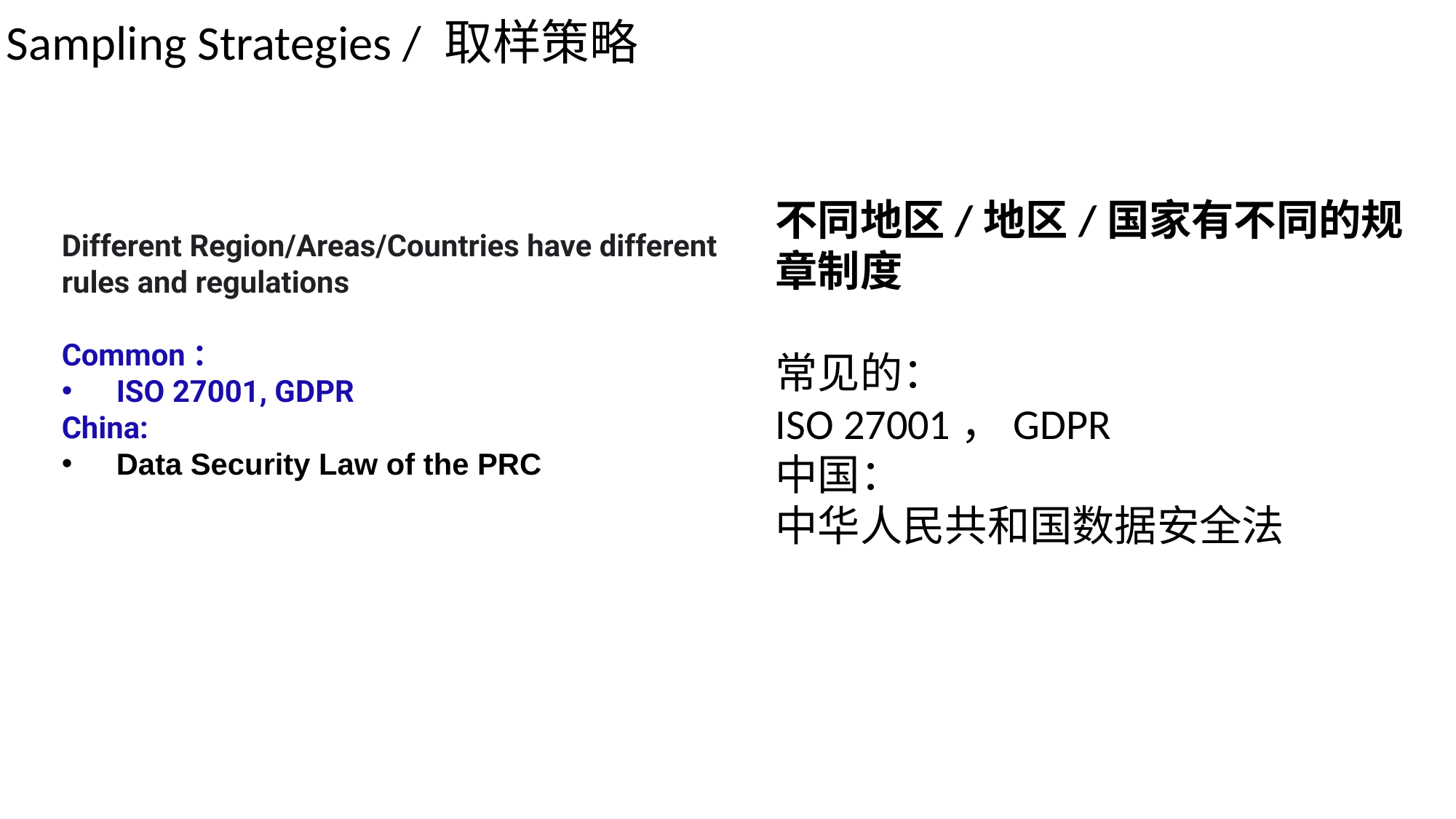

Sampling Strategies / 取样策略
不同地区/地区/国家有不同的规章制度

常见的：
ISO 27001，GDPR
中国：
中华人民共和国数据安全法
Different Region/Areas/Countries have different rules and regulations

Common：
ISO 27001, GDPR
China:
Data Security Law of the PRC